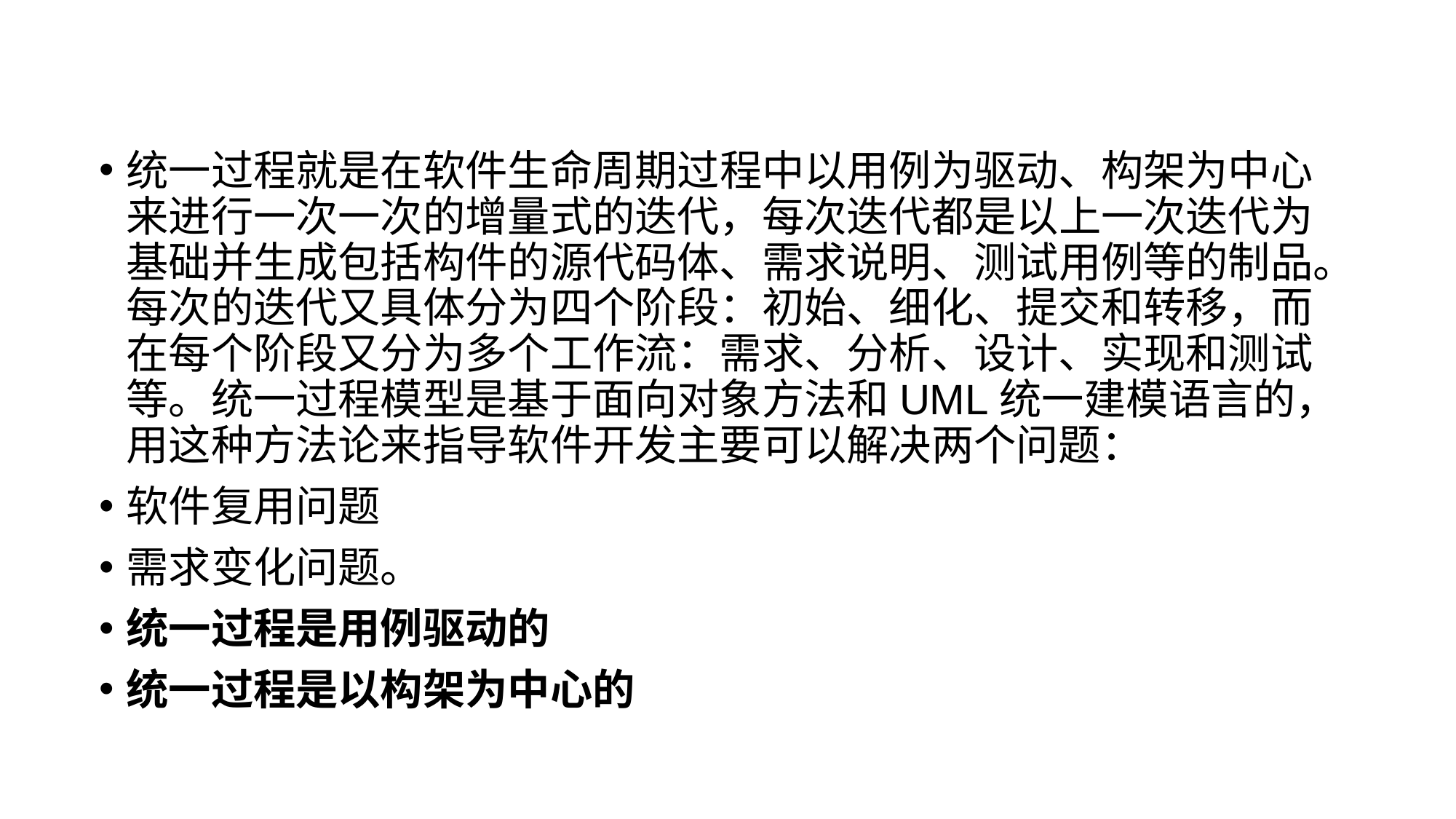

统一过程就是在软件生命周期过程中以用例为驱动、构架为中心来进行一次一次的增量式的迭代，每次迭代都是以上一次迭代为基础并生成包括构件的源代码体、需求说明、测试用例等的制品。每次的迭代又具体分为四个阶段：初始、细化、提交和转移，而在每个阶段又分为多个工作流：需求、分析、设计、实现和测试等。统一过程模型是基于面向对象方法和UML统一建模语言的，用这种方法论来指导软件开发主要可以解决两个问题：
软件复用问题
需求变化问题。
统一过程是用例驱动的
统一过程是以构架为中心的